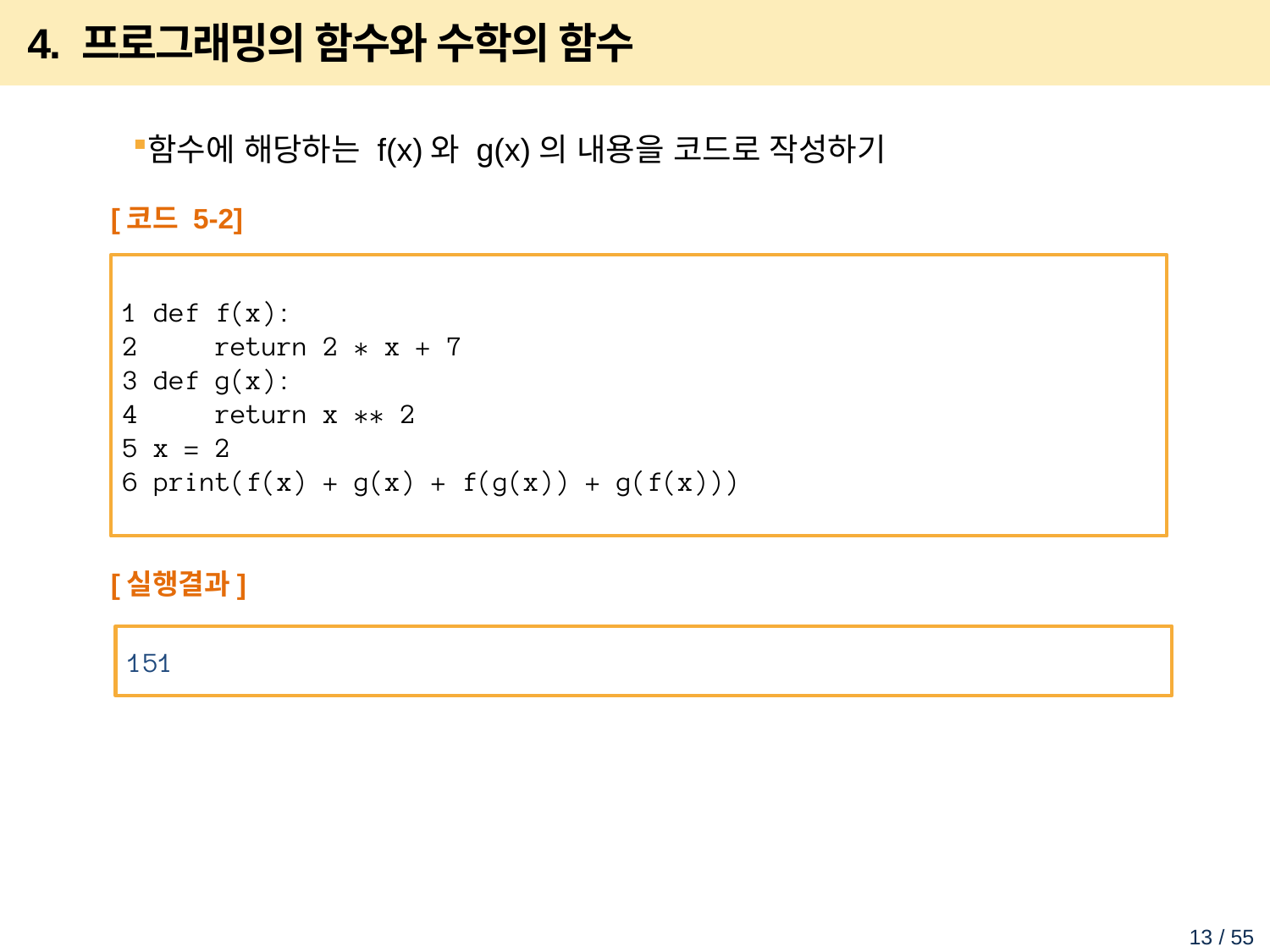

# 4. 프로그래밍의 함수와 수학의 함수
함수에 해당하는 f(x)와 g(x)의 내용을 코드로 작성하기

[코드 5-2]
1 def f(x):
2     return 2 * x + 7
3 def g(x):
4     return x ** 2
5 x = 2
6 print(f(x) + g(x) + f(g(x)) + g(f(x)))
[실행결과]
151